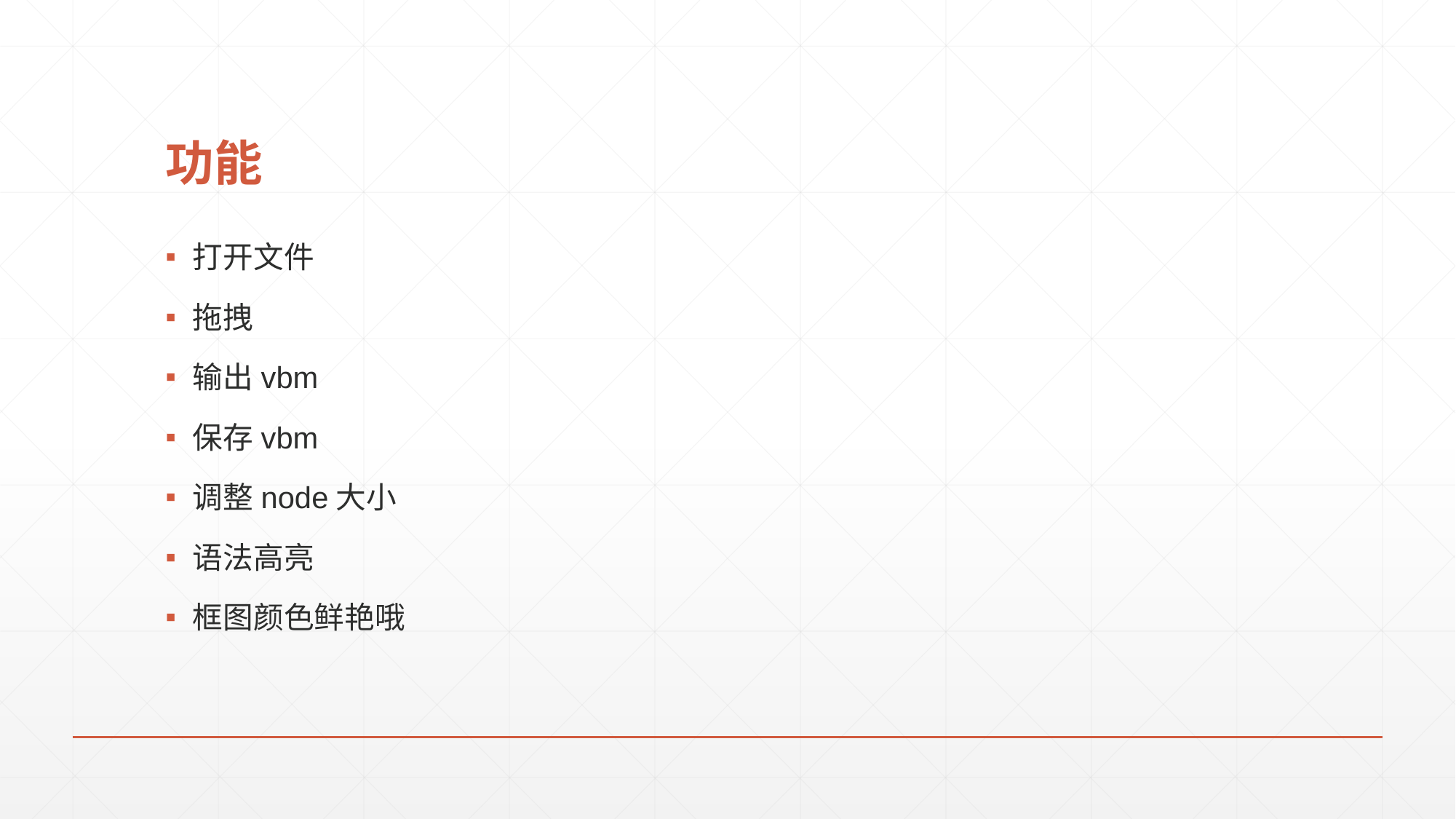

# 功能
打开文件
拖拽
输出vbm
保存vbm
调整node大小
语法高亮
框图颜色鲜艳哦